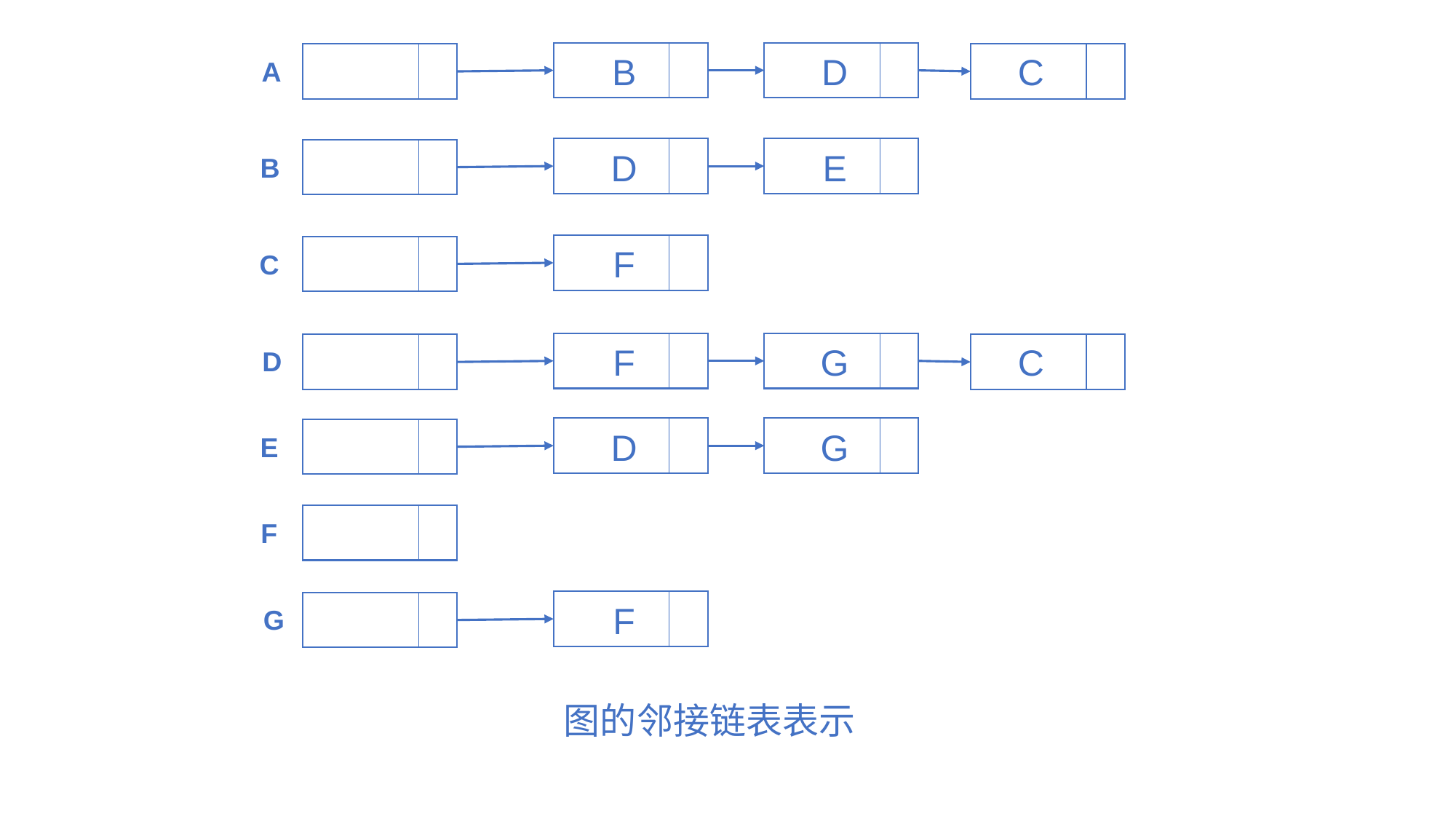

C

B
D

A

D
E
B

F
C

C

F
G

D

D
G
E

F

F
G
图的邻接链表表示